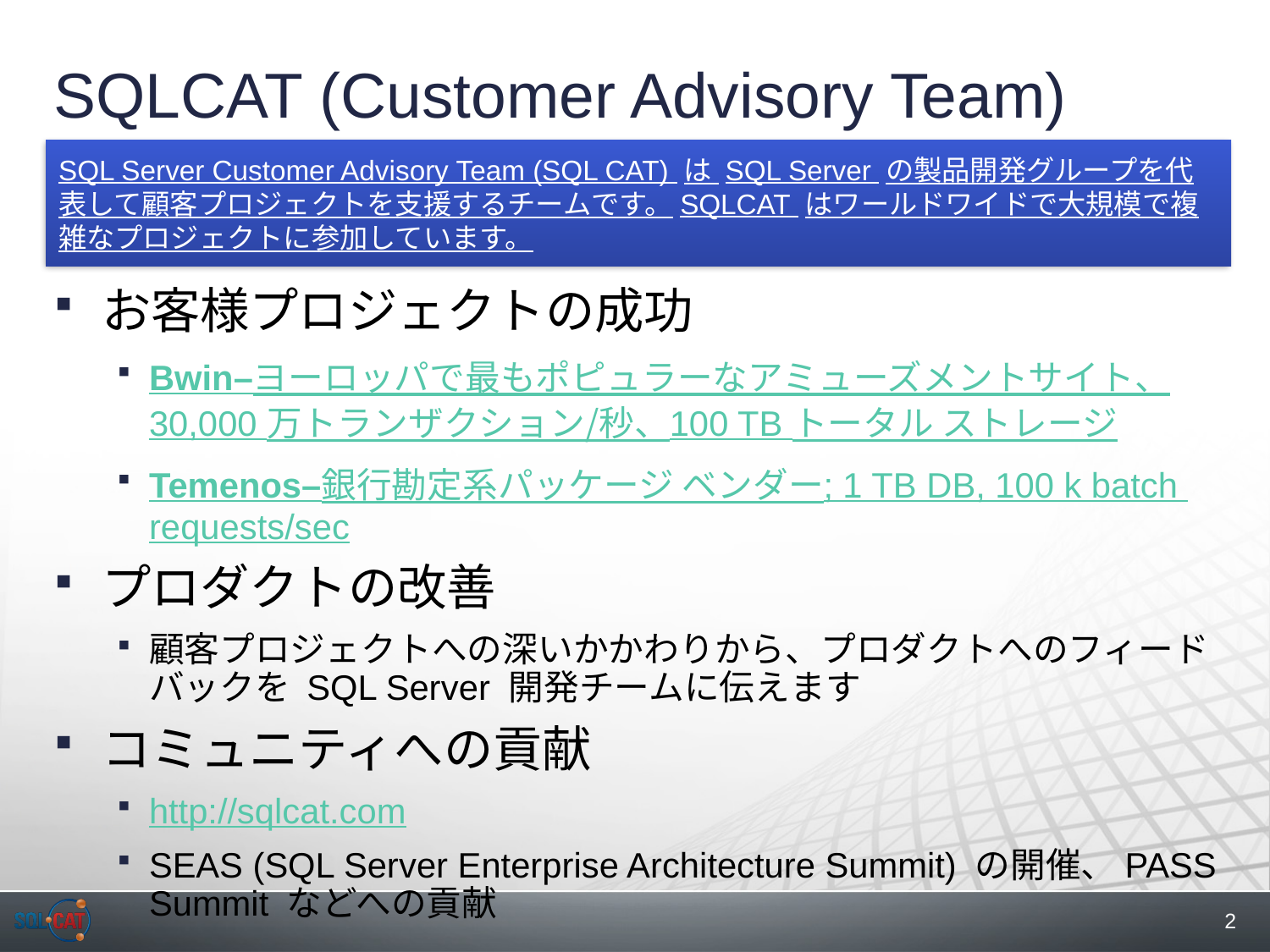

# SQLCAT (Customer Advisory Team)
SQL Server Customer Advisory Team (SQL CAT) は SQL Server の製品開発グループを代表して顧客プロジェクトを支援するチームです。SQLCAT はワールドワイドで大規模で複雑なプロジェクトに参加しています。
お客様プロジェクトの成功
Bwin–ヨーロッパで最もポピュラーなアミューズメントサイト、30,000 万トランザクション/秒、100 TB トータル ストレージ
Temenos–銀行勘定系パッケージ ベンダー; 1 TB DB, 100 k batch requests/sec
プロダクトの改善
顧客プロジェクトへの深いかかわりから、プロダクトへのフィードバックを SQL Server 開発チームに伝えます
コミュニティへの貢献
http://sqlcat.com
SEAS (SQL Server Enterprise Architecture Summit) の開催、PASS Summit などへの貢献